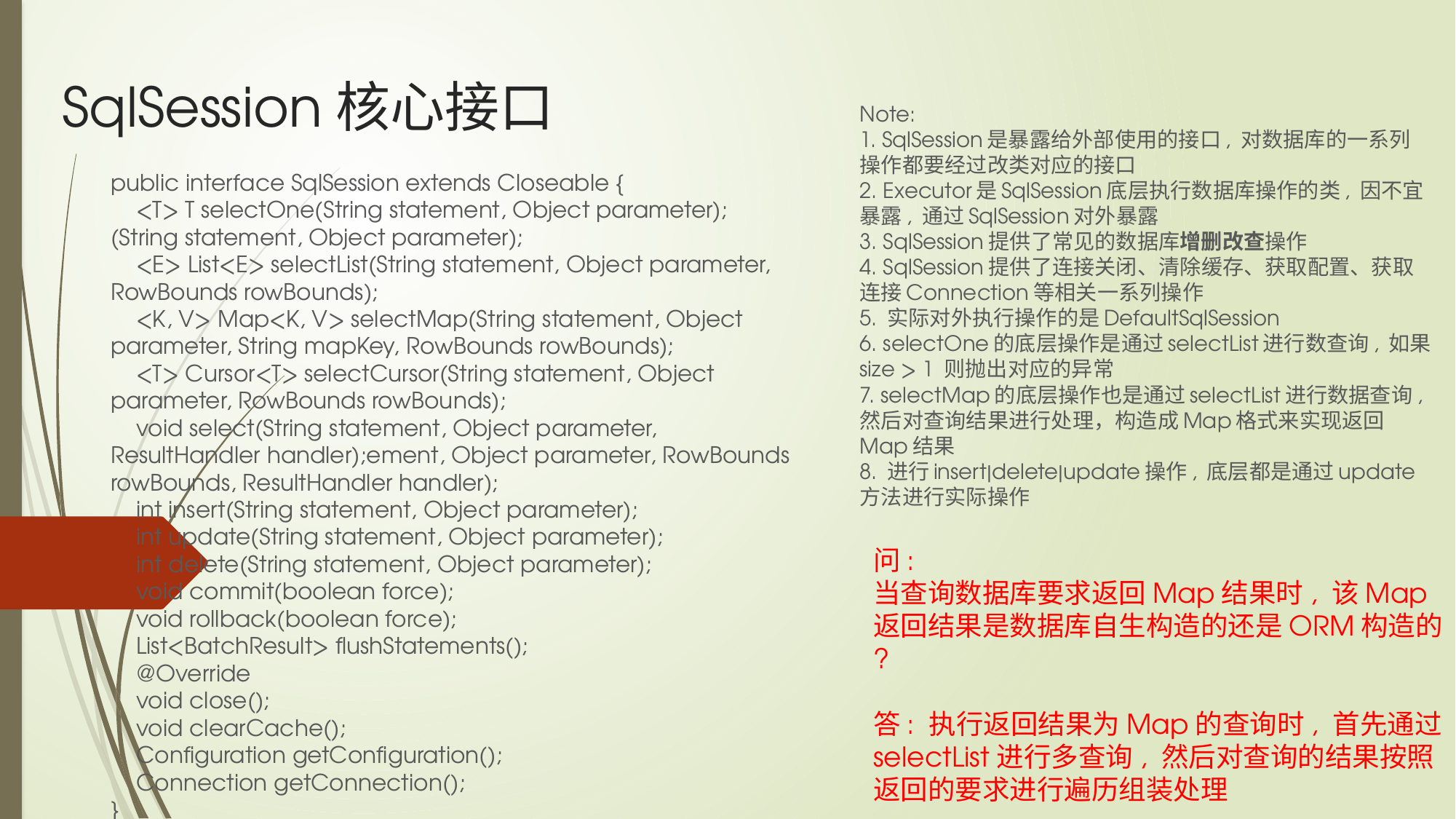

# Note: 1. SqlSession是暴露给外部使用的接口, 对数据库的一系列操作都要经过改类对应的接口 2. Executor是SqlSession底层执行数据库操作的类, 因不宜暴露, 通过SqlSession对外暴露 3. SqlSession提供了常见的数据库增删改查操作 4. SqlSession提供了连接关闭、清除缓存、获取配置、获取连接Connection等相关一系列操作 5. 实际对外执行操作的是DefaultSqlSession 6. selectOne的底层操作是通过selectList进行数查询, 如果size > 1 则抛出对应的异常 7. selectMap的底层操作也是通过selectList进行数据查询, 然后对查询结果进行处理，构造成Map格式来实现返回Map结果 8. 进行insert|delete|update操作, 底层都是通过update方法进行实际操作
SqlSession核心接口
public interface SqlSession extends Closeable {
    <T> T selectOne(String statement, Object parameter);
(String statement, Object parameter);
    <E> List<E> selectList(String statement, Object parameter, RowBounds rowBounds);
    <K, V> Map<K, V> selectMap(String statement, Object parameter, String mapKey, RowBounds rowBounds);
    <T> Cursor<T> selectCursor(String statement, Object parameter, RowBounds rowBounds);
    void select(String statement, Object parameter, ResultHandler handler);ement, Object parameter, RowBounds rowBounds, ResultHandler handler);
    int insert(String statement, Object parameter);
    int update(String statement, Object parameter);
    int delete(String statement, Object parameter);
    void commit(boolean force);
    void rollback(boolean force);
    List<BatchResult> flushStatements();
    @Override
    void close();
    void clearCache();
    Configuration getConfiguration();
    Connection getConnection();
}
问:
当查询数据库要求返回Map结果时, 该Map返回结果是数据库自生构造的还是ORM构造的 ?

答: 执行返回结果为Map的查询时, 首先通过selectList进行多查询, 然后对查询的结果按照返回的要求进行遍历组装处理